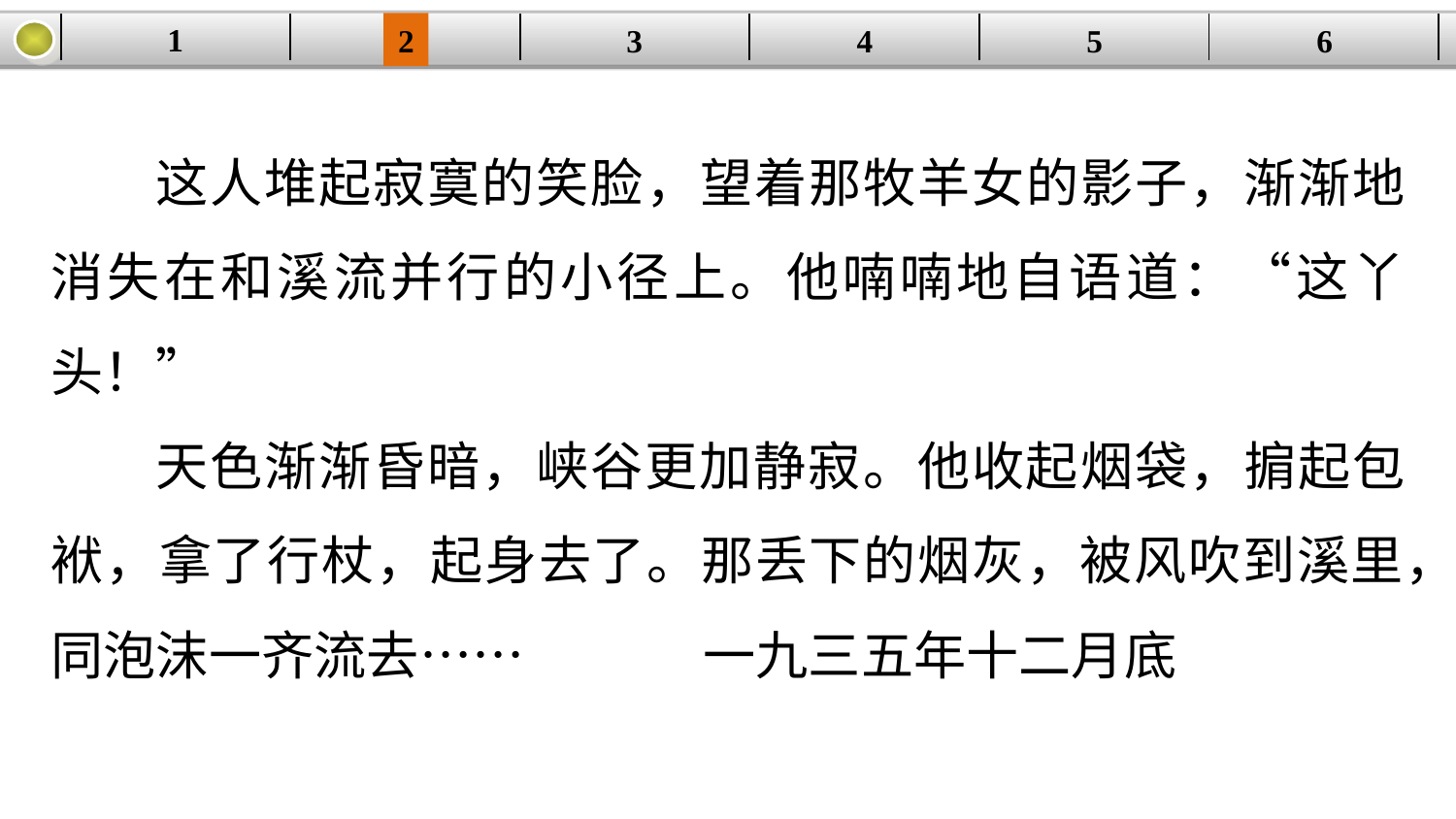

1
2
3
4
|  |  |  |  |  |  |
| --- | --- | --- | --- | --- | --- |
5
6

这人堆起寂寞的笑脸，望着那牧羊女的影子，渐渐地消失在和溪流并行的小径上。他喃喃地自语道：“这丫头！”
天色渐渐昏暗，峡谷更加静寂。他收起烟袋，掮起包袱，拿了行杖，起身去了。那丢下的烟灰，被风吹到溪里，同泡沫一齐流去……               一九三五年十二月底